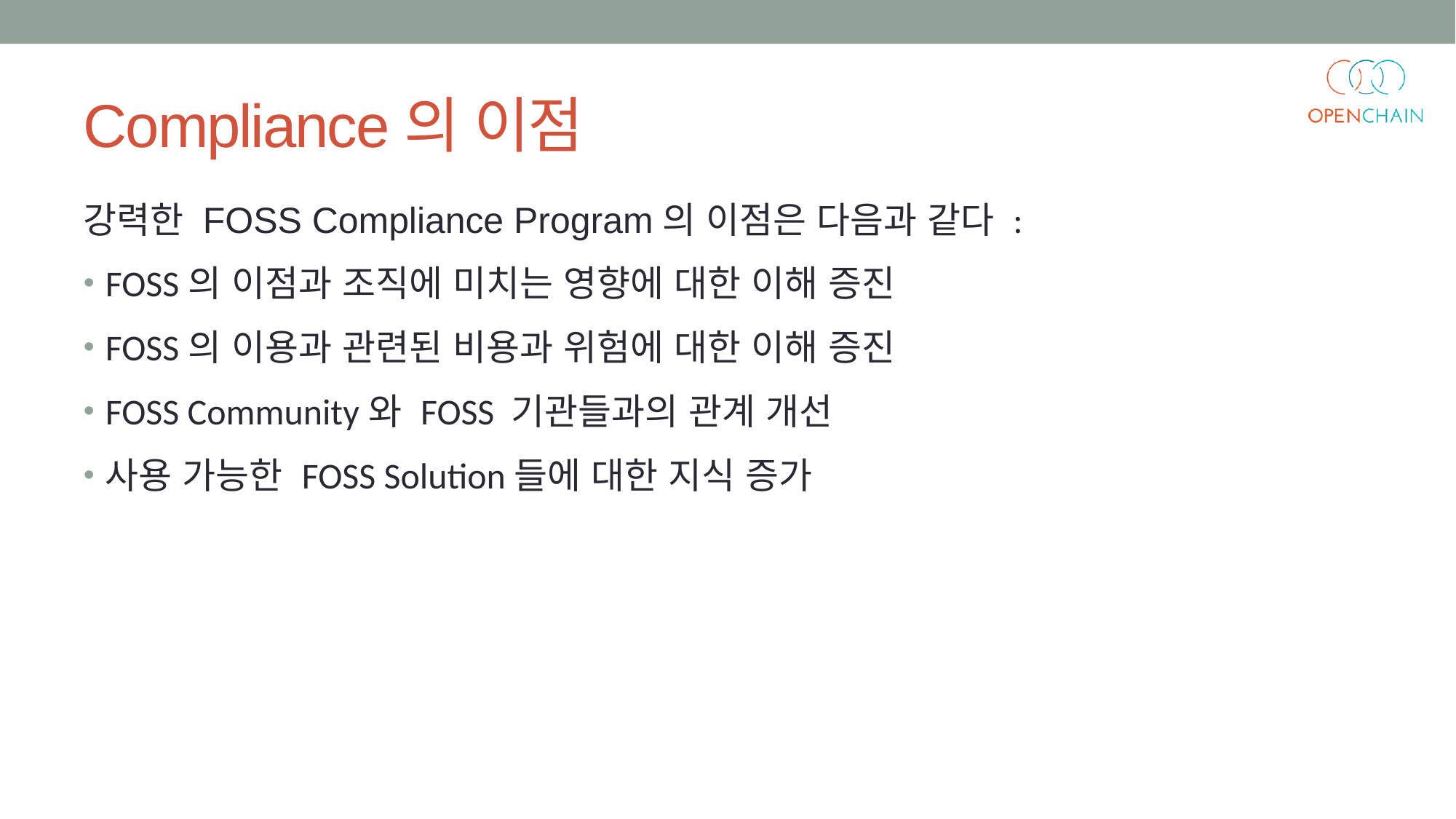

# Compliance의 이점
강력한 FOSS Compliance Program의 이점은 다음과 같다 :
FOSS의 이점과 조직에 미치는 영향에 대한 이해 증진
FOSS의 이용과 관련된 비용과 위험에 대한 이해 증진
FOSS Community와 FOSS 기관들과의 관계 개선
사용 가능한 FOSS Solution들에 대한 지식 증가